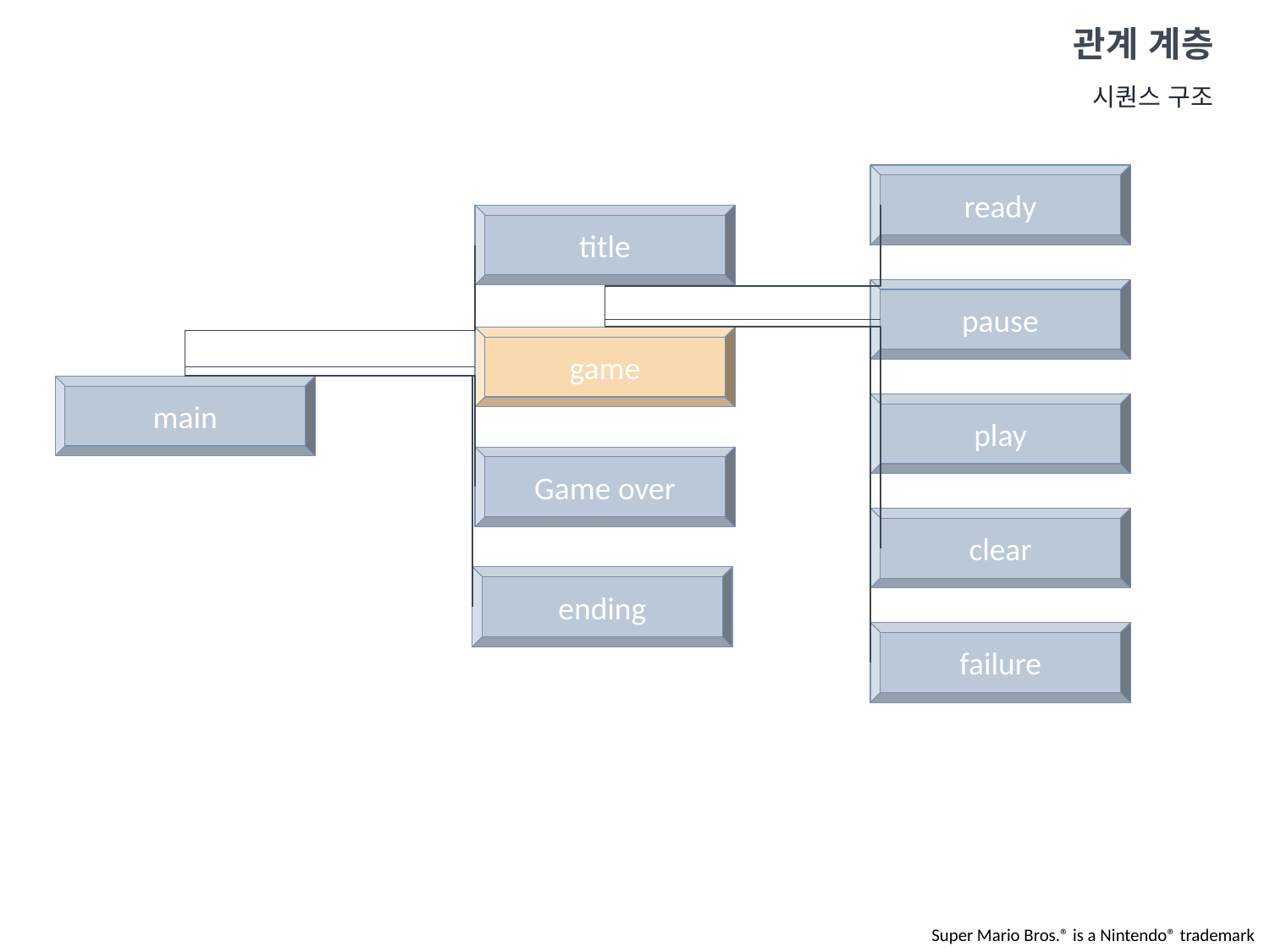

# 관계 계층
시퀀스 구조
ready
title
pause
game
main
play
Game over
clear
ending
failure
Super Mario Bros.® is a Nintendo® trademark